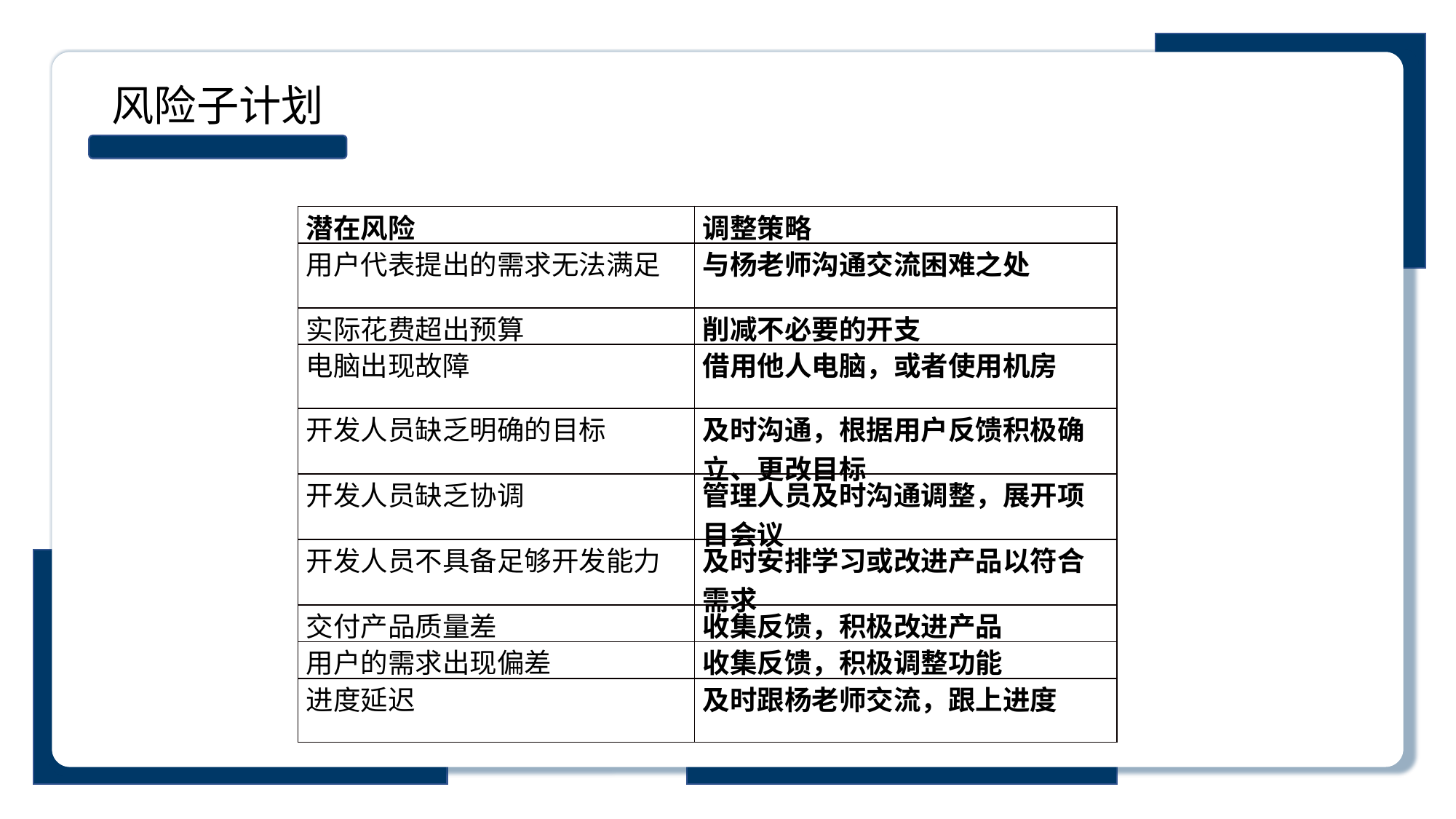

风险子计划

| 潜在风险 | 调整策略 |
| --- | --- |
| 用户代表提出的需求无法满足 | 与杨老师沟通交流困难之处 |
| 实际花费超出预算 | 削减不必要的开支 |
| 电脑出现故障 | 借用他人电脑，或者使用机房 |
| 开发人员缺乏明确的目标 | 及时沟通，根据用户反馈积极确立、更改目标 |
| 开发人员缺乏协调 | 管理人员及时沟通调整，展开项目会议 |
| 开发人员不具备足够开发能力 | 及时安排学习或改进产品以符合需求 |
| 交付产品质量差 | 收集反馈，积极改进产品 |
| 用户的需求出现偏差 | 收集反馈，积极调整功能 |
| 进度延迟 | 及时跟杨老师交流，跟上进度 |